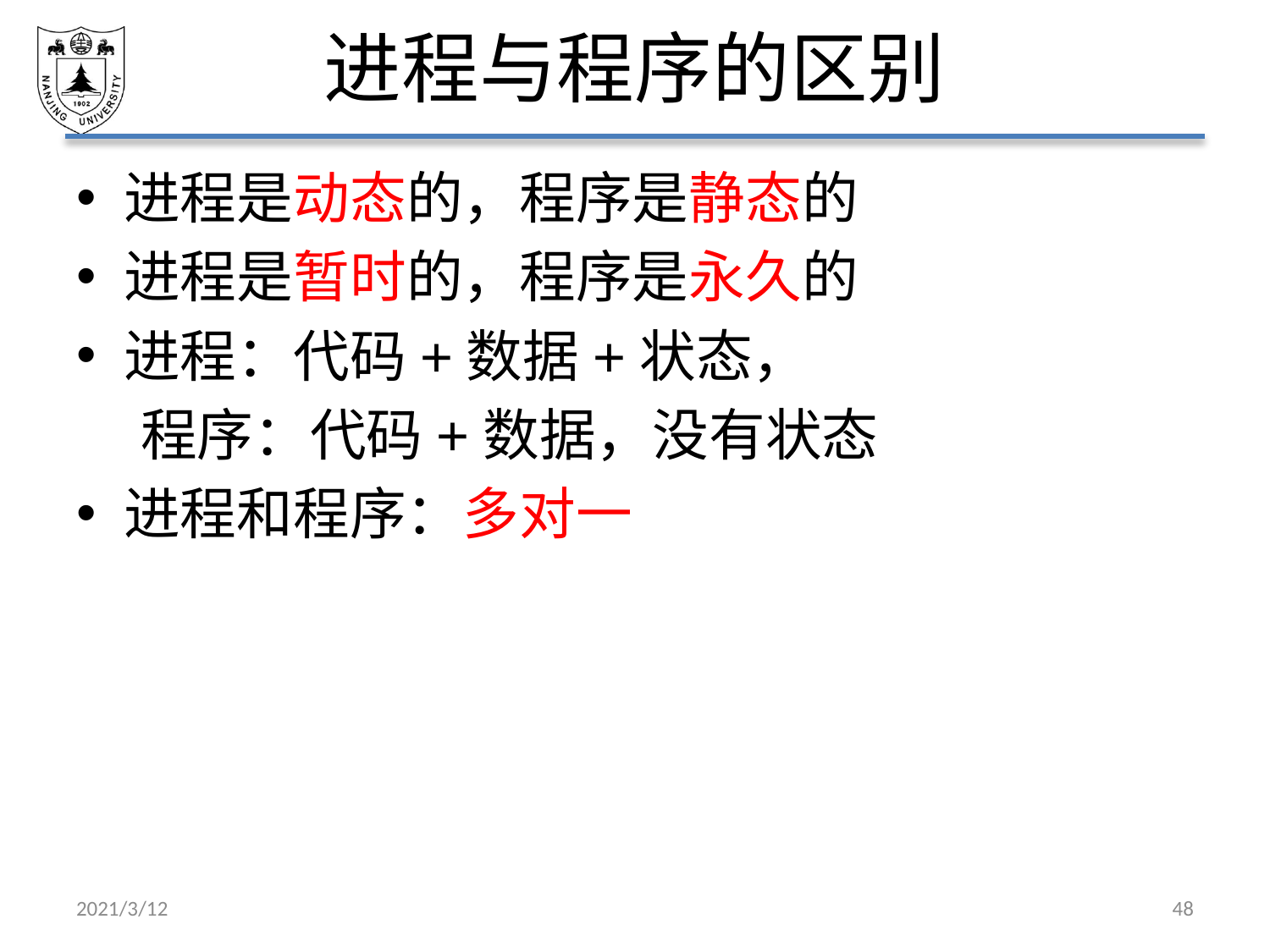

# 进程与程序的区别
进程是动态的，程序是静态的
进程是暂时的，程序是永久的
进程：代码+数据+状态，
    程序：代码+数据，没有状态
进程和程序：多对一
2021/3/12
48